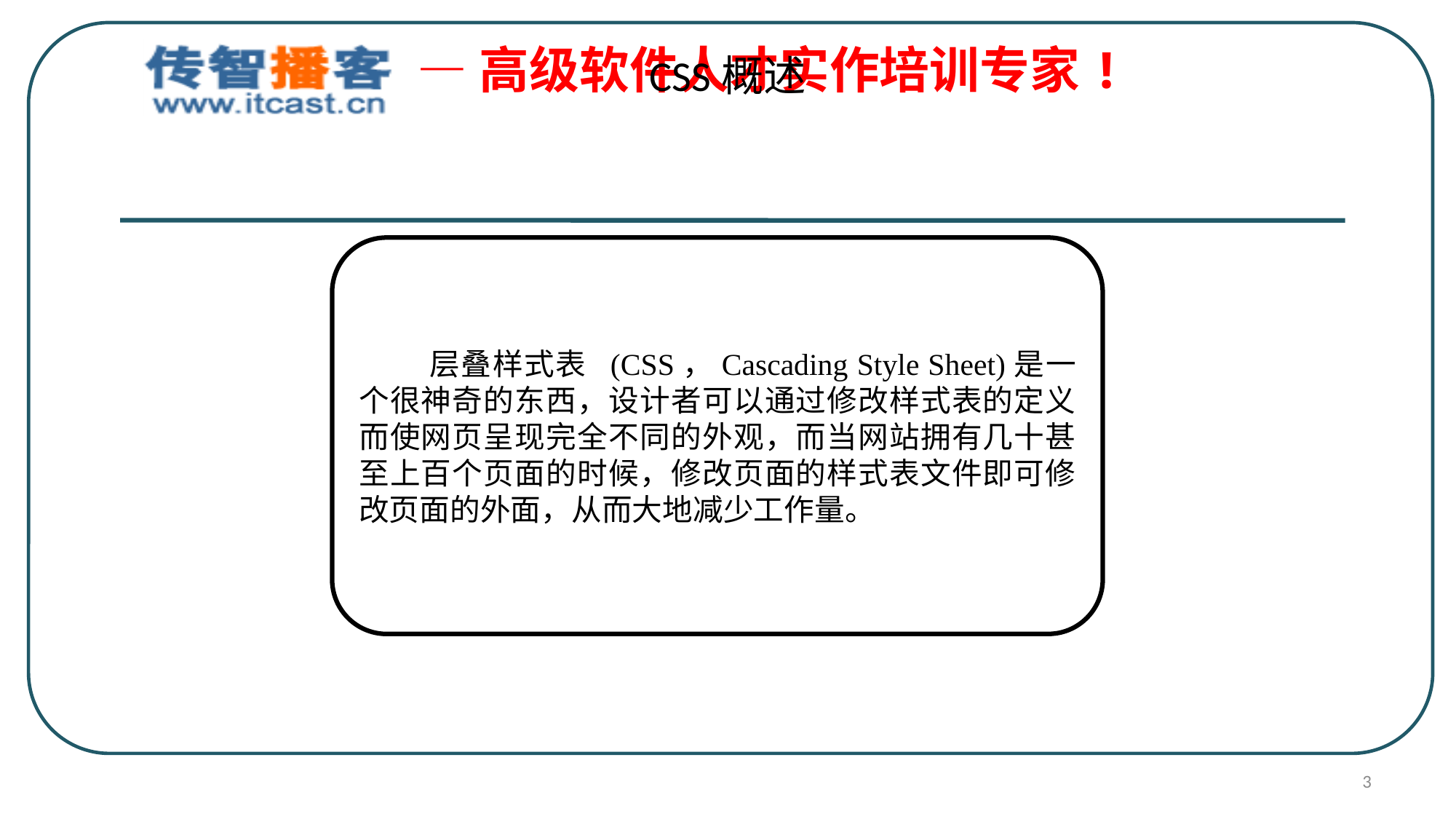

# CSS概述
        层叠样式表  (CSS，Cascading Style Sheet)是一个很神奇的东西，设计者可以通过修改样式表的定义而使网页呈现完全不同的外观，而当网站拥有几十甚至上百个页面的时候，修改页面的样式表文件即可修改页面的外面，从而大地减少工作量。
3